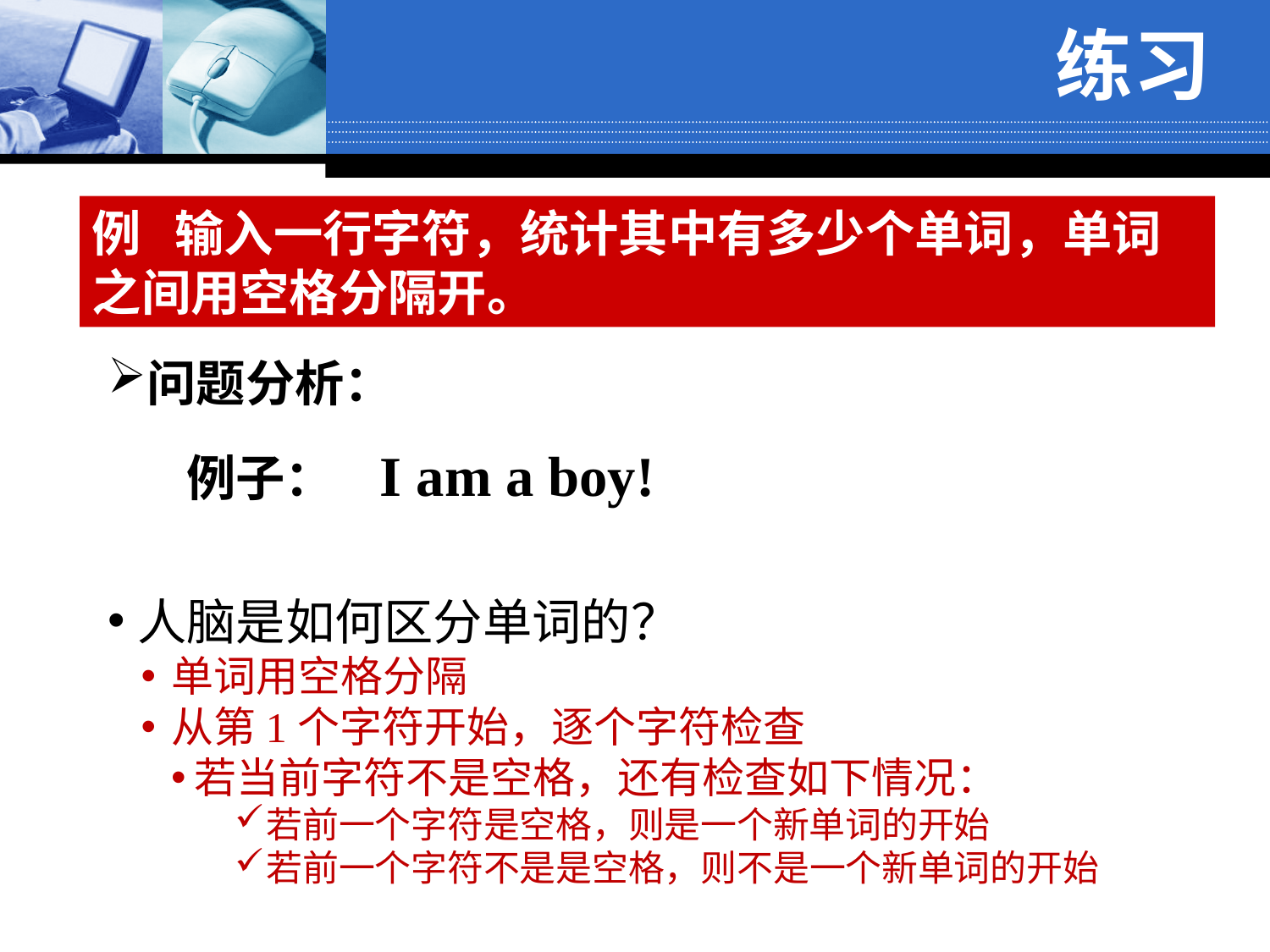

练习
例   输入一行字符，统计其中有多少个单词，单词之间用空格分隔开。
问题分析：
      例子：   I am a boy!

人脑是如何区分单词的？
单词用空格分隔
从第1个字符开始，逐个字符检查
若当前字符不是空格，还有检查如下情况：
若前一个字符是空格，则是一个新单词的开始
若前一个字符不是是空格，则不是一个新单词的开始